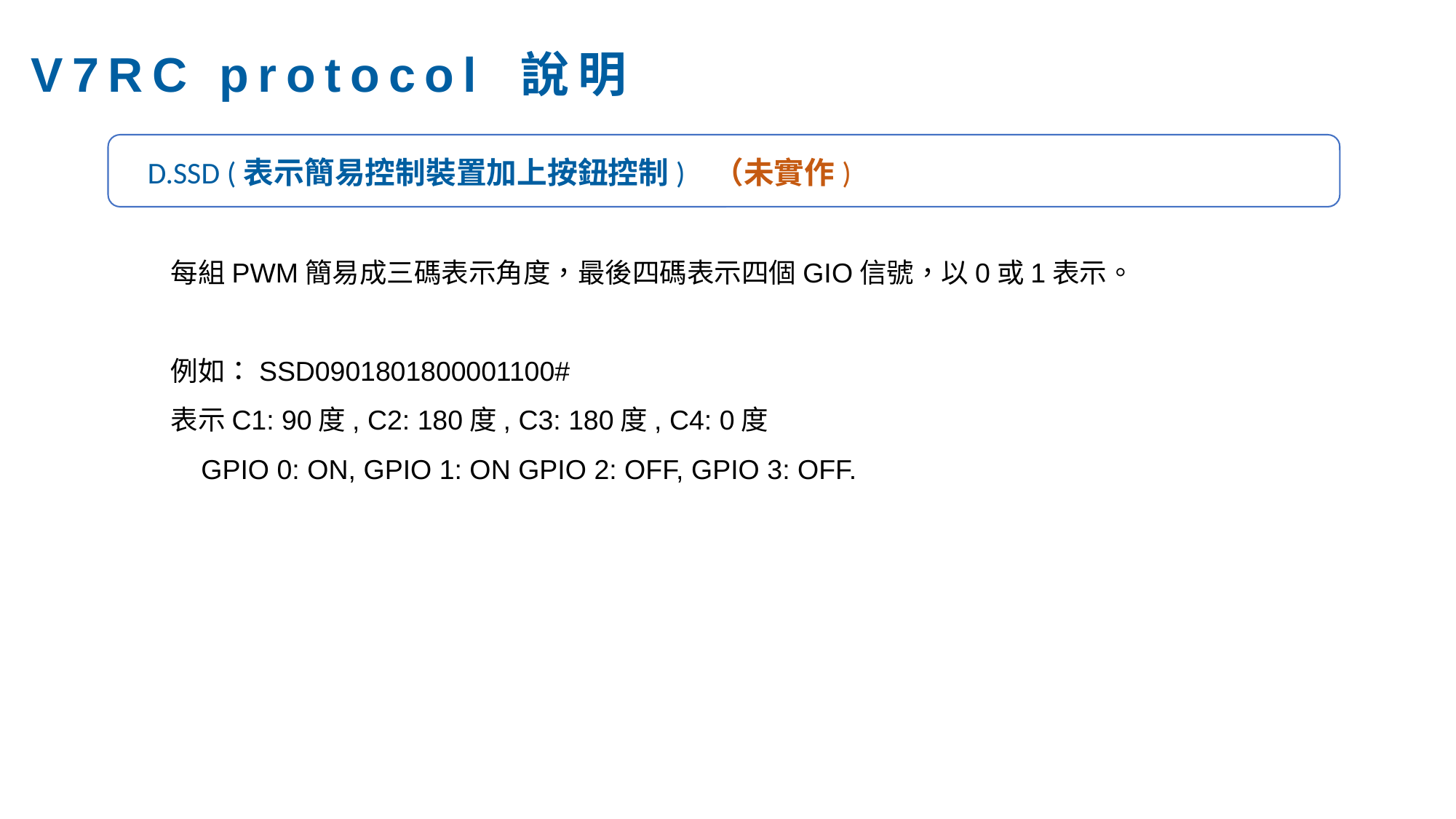

V7RC protocol 說明

D.SSD (表示簡易控制裝置加上按鈕控制)   （未實作)
每組PWM簡易成三碼表示角度，最後四碼表示四個GIO信號，以0或1表示。

例如：SSD0901801800001100#
表示C1: 90度, C2: 180度, C3: 180度, C4: 0度
    GPIO 0: ON, GPIO 1: ON GPIO 2: OFF, GPIO 3: OFF.